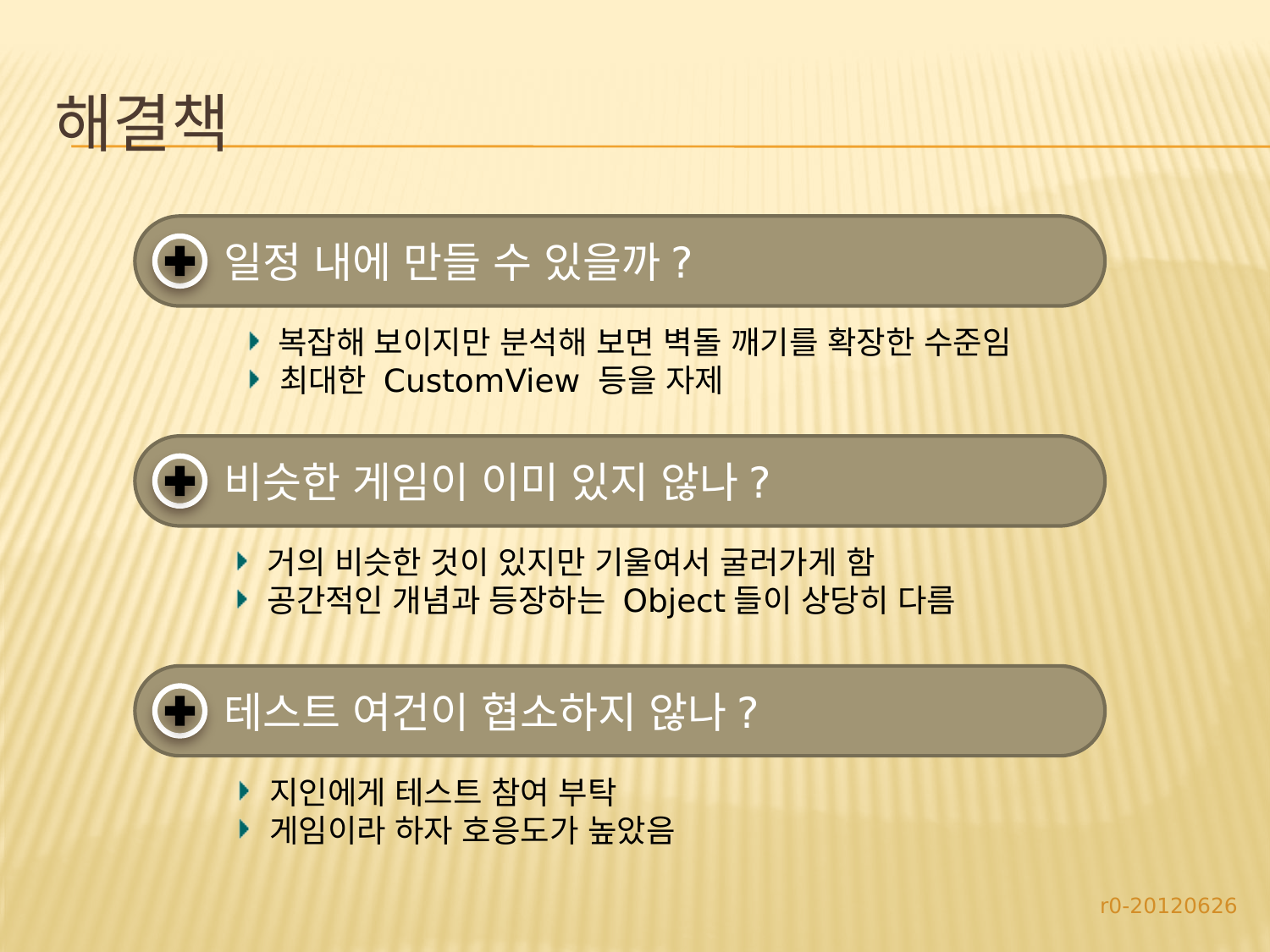

# 해결책
일정 내에 만들 수 있을까?

 복잡해 보이지만 분석해 보면 벽돌 깨기를 확장한 수준임
 최대한 CustomView 등을 자제
비슷한 게임이 이미 있지 않나?

 거의 비슷한 것이 있지만 기울여서 굴러가게 함
 공간적인 개념과 등장하는 Object들이 상당히 다름
테스트 여건이 협소하지 않나?

 지인에게 테스트 참여 부탁
 게임이라 하자 호응도가 높았음
r0-20120626